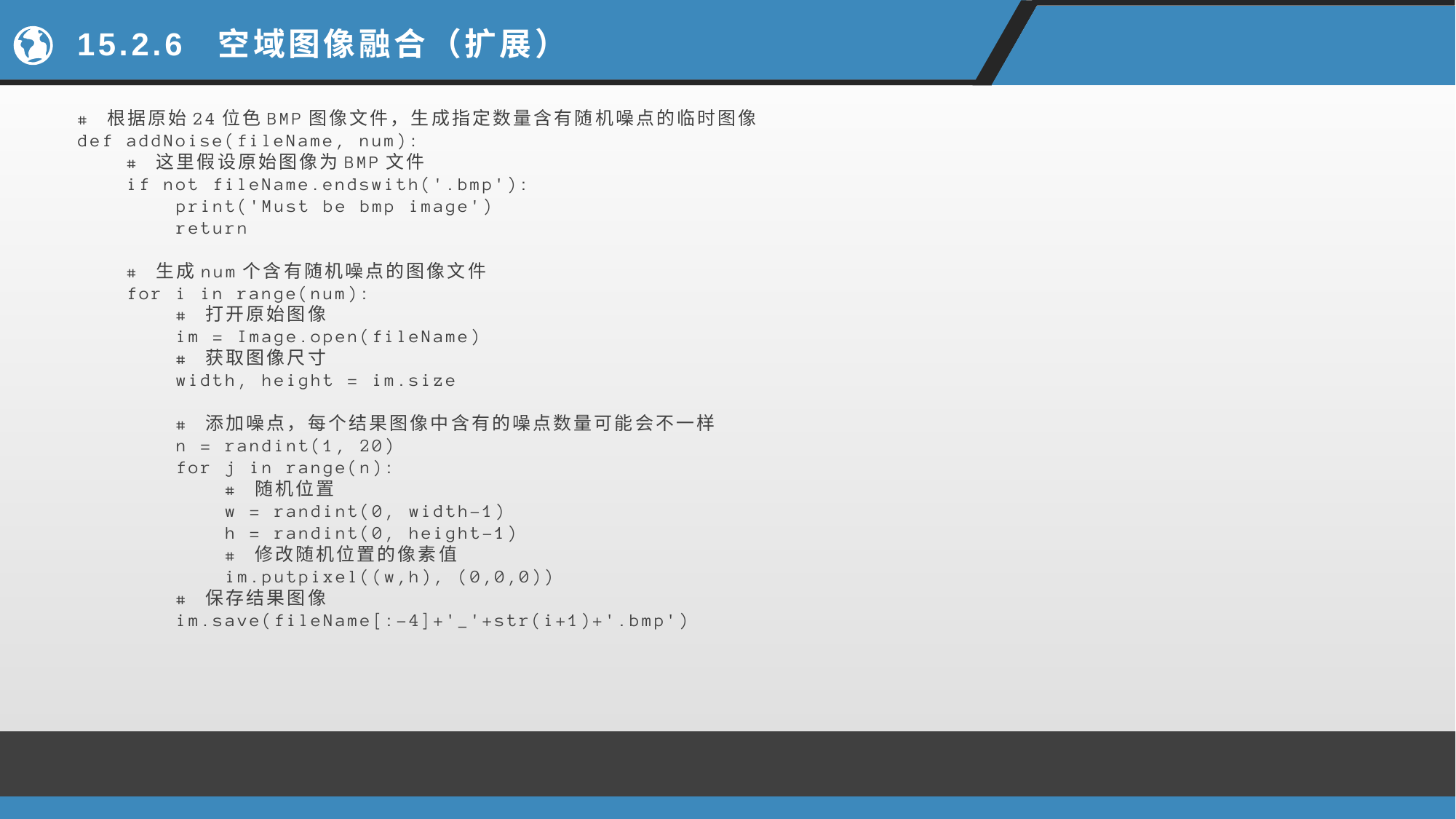

# 15.2.6  空域图像融合（扩展）

# 根据原始24位色BMP图像文件，生成指定数量含有随机噪点的临时图像
def addNoise(fileName, num):
    # 这里假设原始图像为BMP文件
    if not fileName.endswith('.bmp'):
        print('Must be bmp image')
        return

    # 生成num个含有随机噪点的图像文件
    for i in range(num):
        # 打开原始图像
        im = Image.open(fileName)
        # 获取图像尺寸
        width, height = im.size

        # 添加噪点，每个结果图像中含有的噪点数量可能会不一样
        n = randint(1, 20)
        for j in range(n):
            # 随机位置
            w = randint(0, width-1)
            h = randint(0, height-1)
            # 修改随机位置的像素值
            im.putpixel((w,h), (0,0,0))
        # 保存结果图像
        im.save(fileName[:-4]+'_'+str(i+1)+'.bmp')